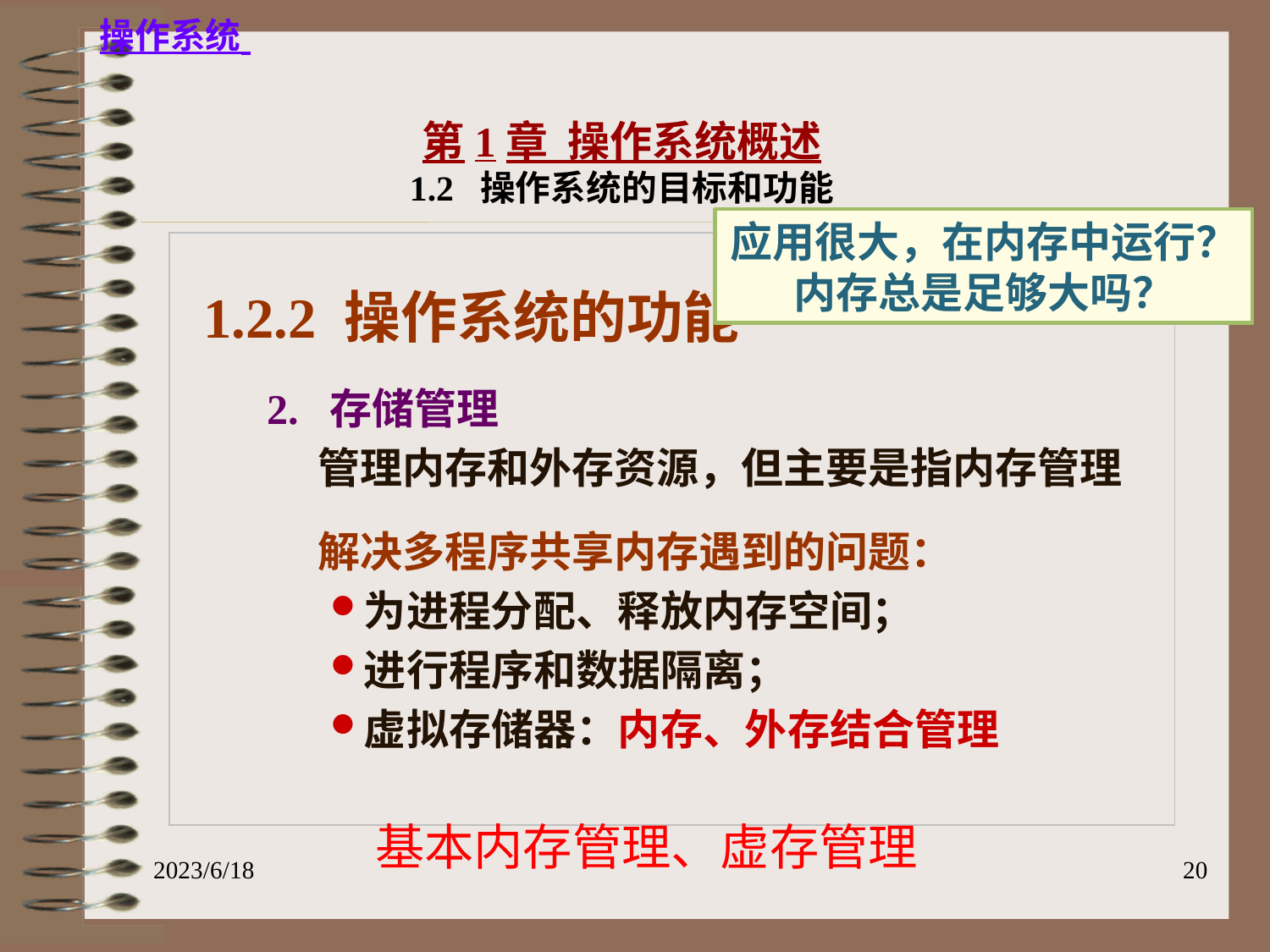

第1章  操作系统概述
1.2  操作系统的目标和功能
应用很大，在内存中运行？内存总是足够大吗？

1.2.2 操作系统的功能

      2.  存储管理
           管理内存和外存资源，但主要是指内存管理

           解决多程序共享内存遇到的问题：
为进程分配、释放内存空间；
进行程序和数据隔离；
虚拟存储器：内存、外存结合管理
基本内存管理、虚存管理
2023/6/18
20